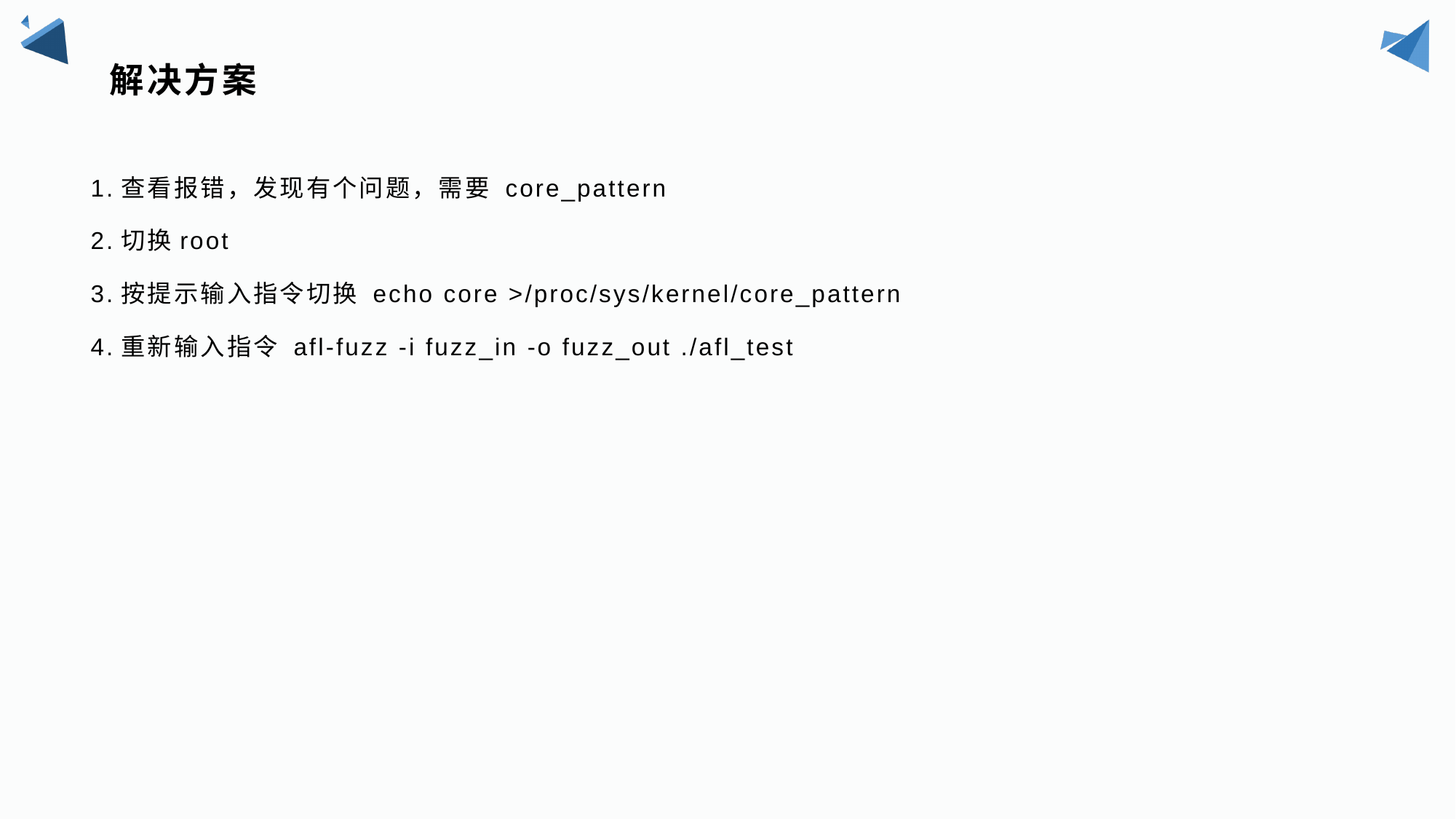

# 解决方案

1.查看报错，发现有个问题，需要 core_pattern
2.切换root
3.按提示输入指令切换 echo core >/proc/sys/kernel/core_pattern
4.重新输入指令 afl-fuzz -i fuzz_in -o fuzz_out ./afl_test